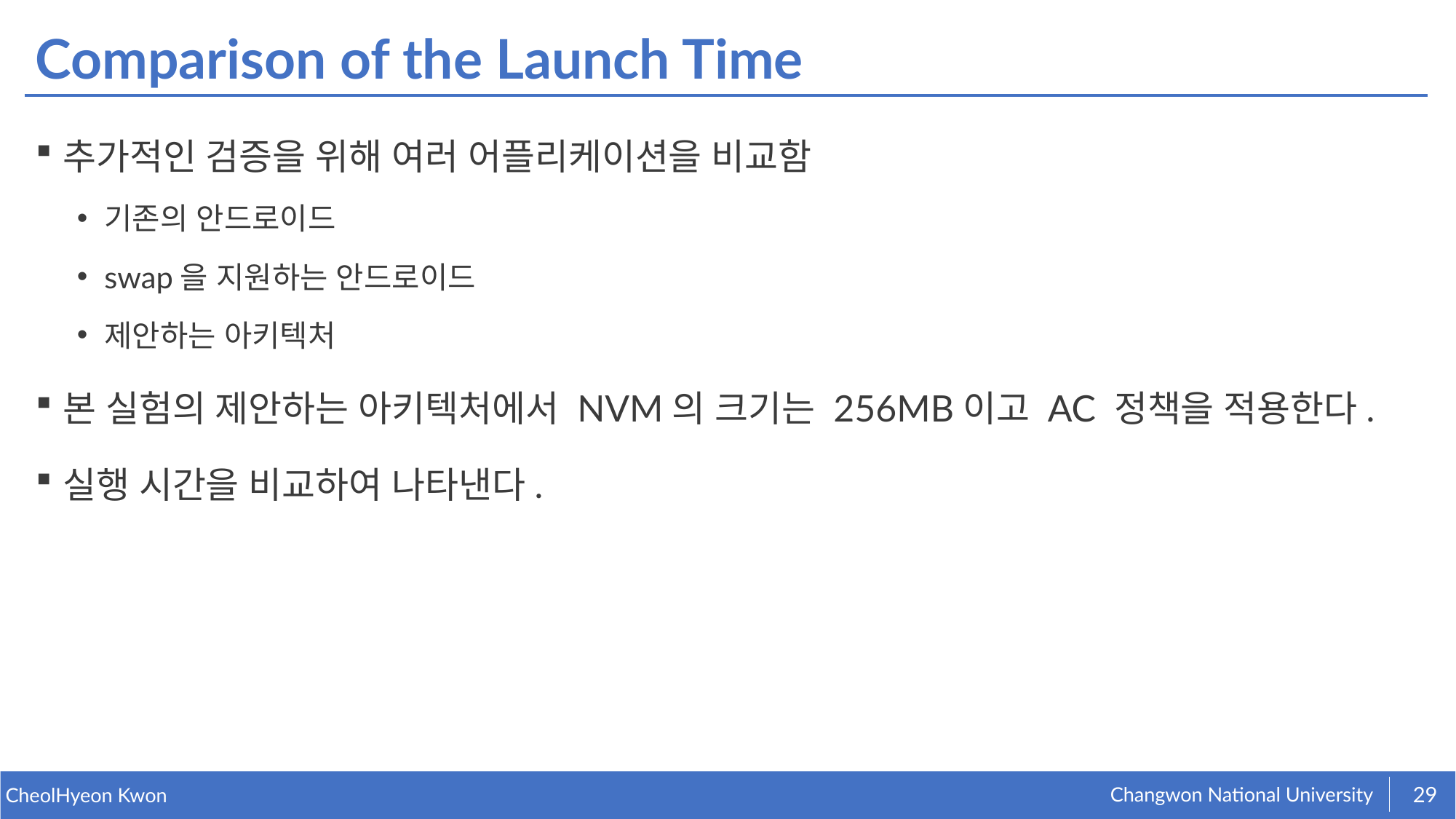

# Comparison of the Launch Time
추가적인 검증을 위해 여러 어플리케이션을 비교함
기존의 안드로이드
swap을 지원하는 안드로이드
제안하는 아키텍처
본 실험의 제안하는 아키텍처에서 NVM의 크기는 256MB이고 AC 정책을 적용한다.
실행 시간을 비교하여 나타낸다.
29